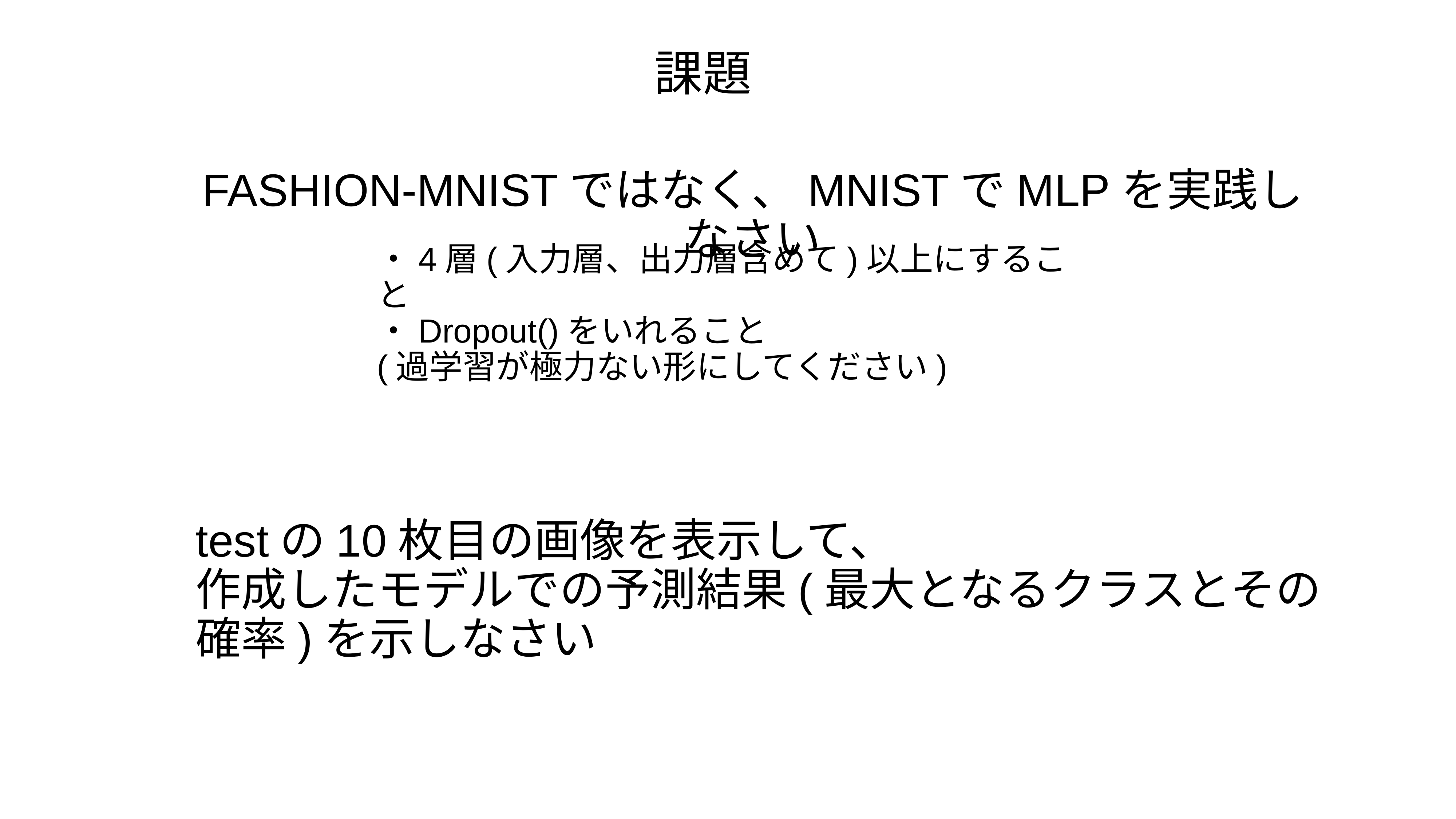

課題
FASHION-MNISTではなく、MNISTでMLPを実践しなさい
・4層(入力層、出力層含めて)以上にすること
・Dropout()をいれること
(過学習が極力ない形にしてください)
testの10枚目の画像を表示して、
作成したモデルでの予測結果(最大となるクラスとその確率)を示しなさい